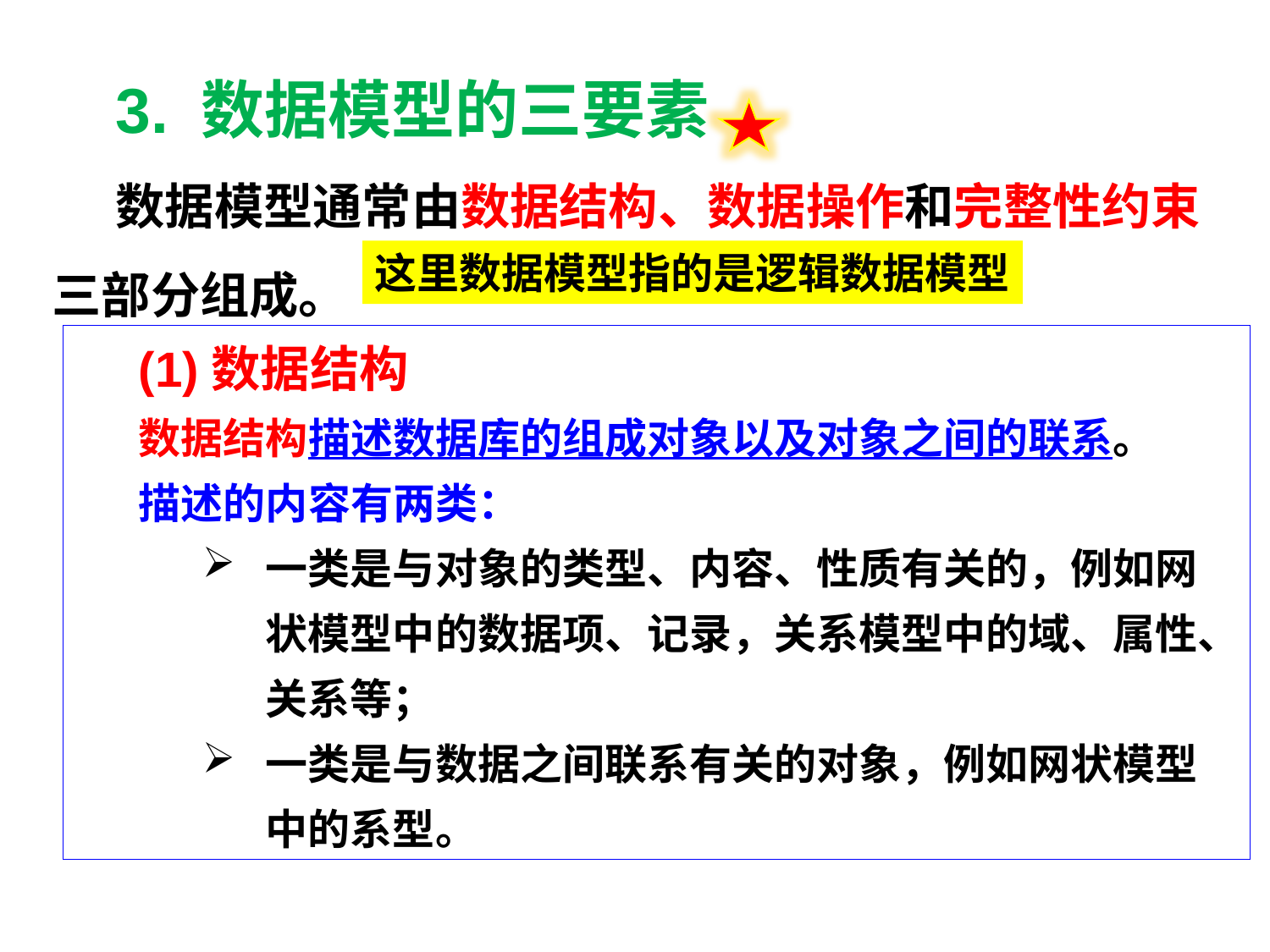

3. 数据模型的三要素
数据模型通常由数据结构、数据操作和完整性约束三部分组成。

这里数据模型指的是逻辑数据模型
(1)数据结构
数据结构描述数据库的组成对象以及对象之间的联系。
描述的内容有两类：
一类是与对象的类型、内容、性质有关的，例如网状模型中的数据项、记录，关系模型中的域、属性、关系等；
一类是与数据之间联系有关的对象，例如网状模型中的系型。